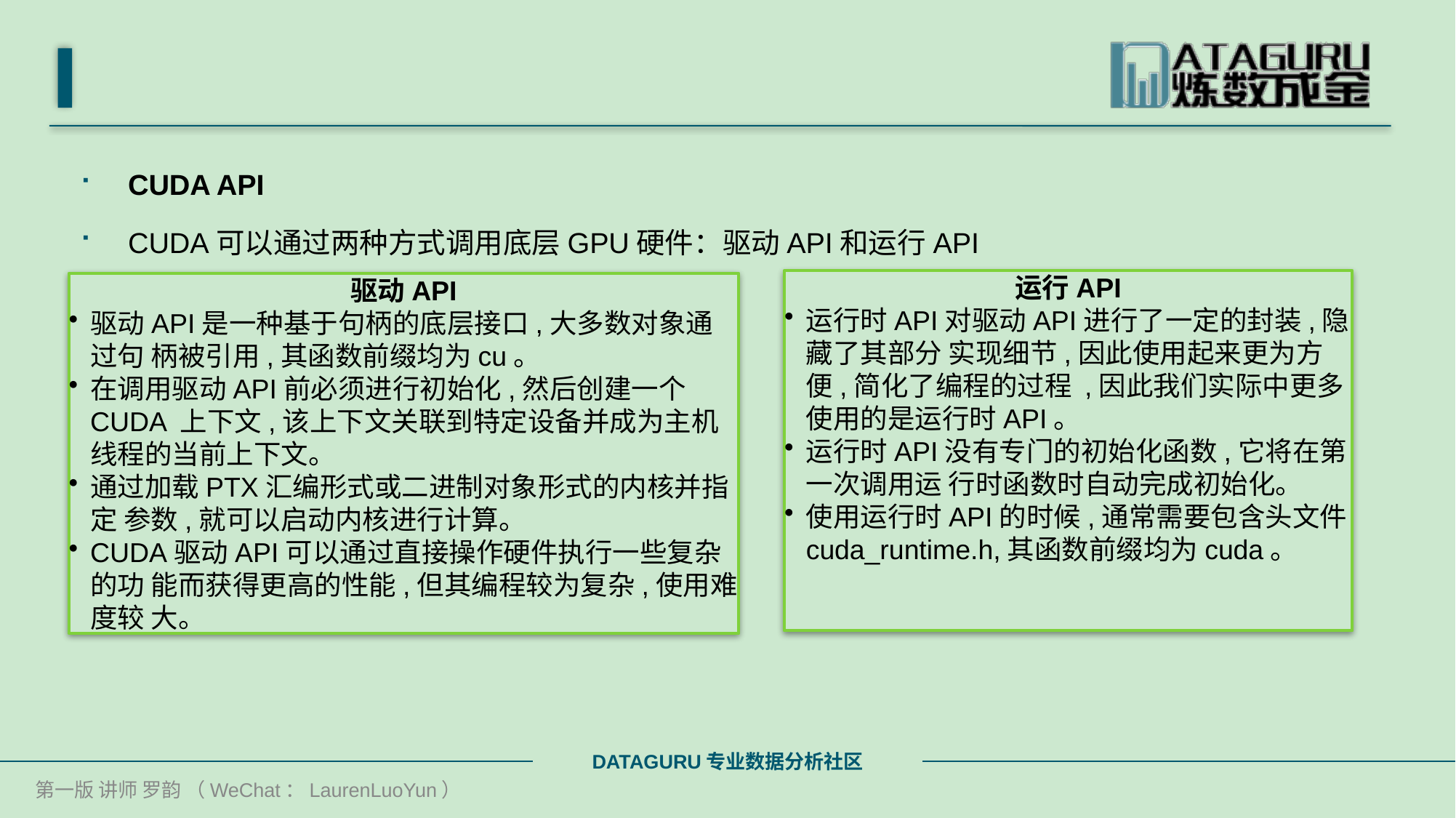

#
CUDA API
CUDA可以通过两种方式调用底层GPU硬件：驱动API和运行API
运行API
运行时API对驱动API进行了一定的封装,隐藏了其部分 实现细节,因此使用起来更为方便,简化了编程的过程 ,因此我们实际中更多使用的是运行时API。
运行时API没有专门的初始化函数,它将在第一次调用运 行时函数时自动完成初始化。
使用运行时API的时候,通常需要包含头文件 cuda_runtime.h,其函数前缀均为cuda。

驱动API
驱动API是一种基于句柄的底层接口,大多数对象通过句 柄被引用,其函数前缀均为cu。
在调用驱动API前必须进行初始化,然后创建一个CUDA 上下文,该上下文关联到特定设备并成为主机线程的当前上下文。
通过加载PTX汇编形式或二进制对象形式的内核并指定 参数,就可以启动内核进行计算。
CUDA驱动API可以通过直接操作硬件执行一些复杂的功 能而获得更高的性能,但其编程较为复杂,使用难度较 大。